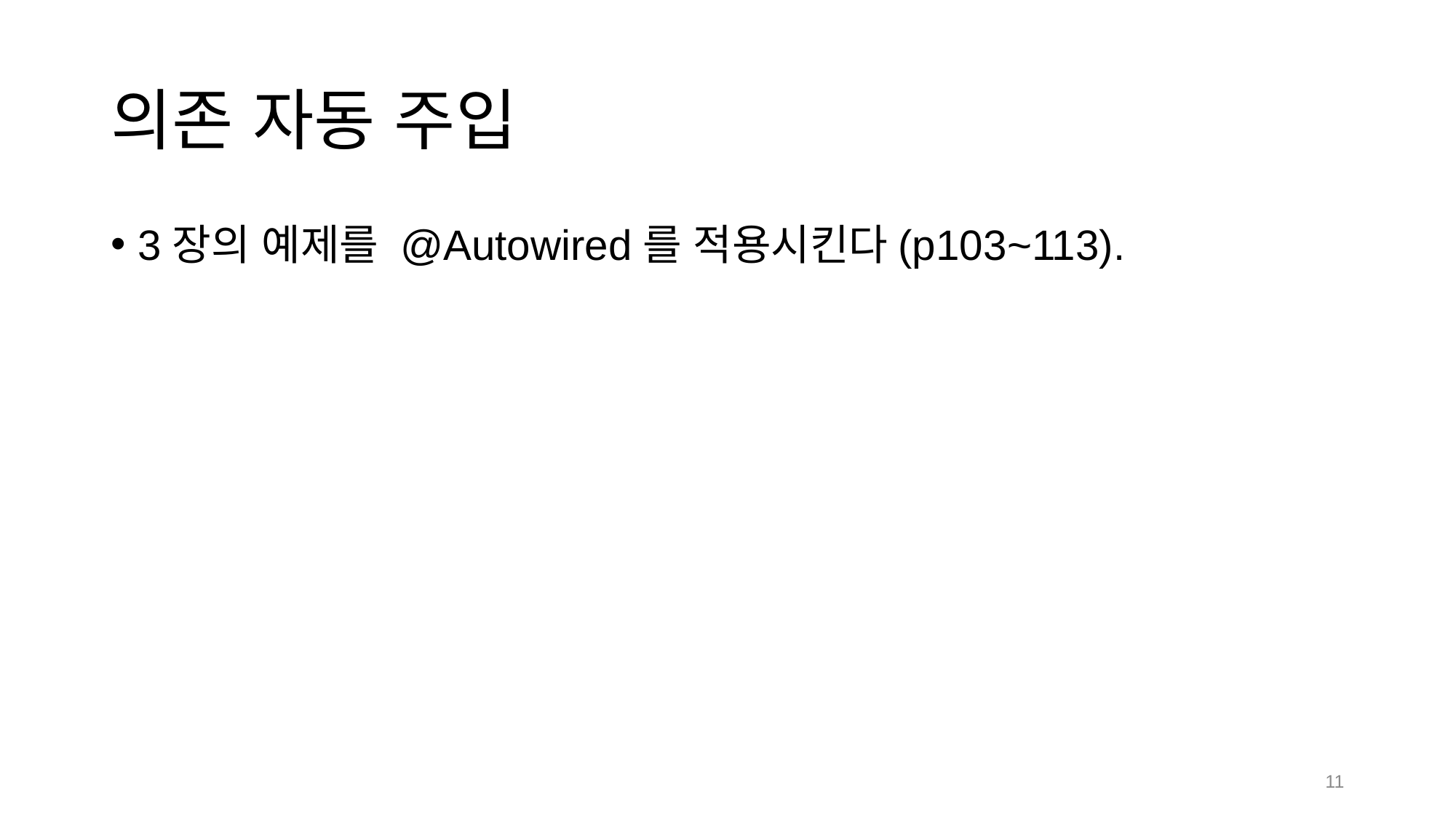

# 의존 자동 주입
3장의 예제를 @Autowired를 적용시킨다(p103~113).
11